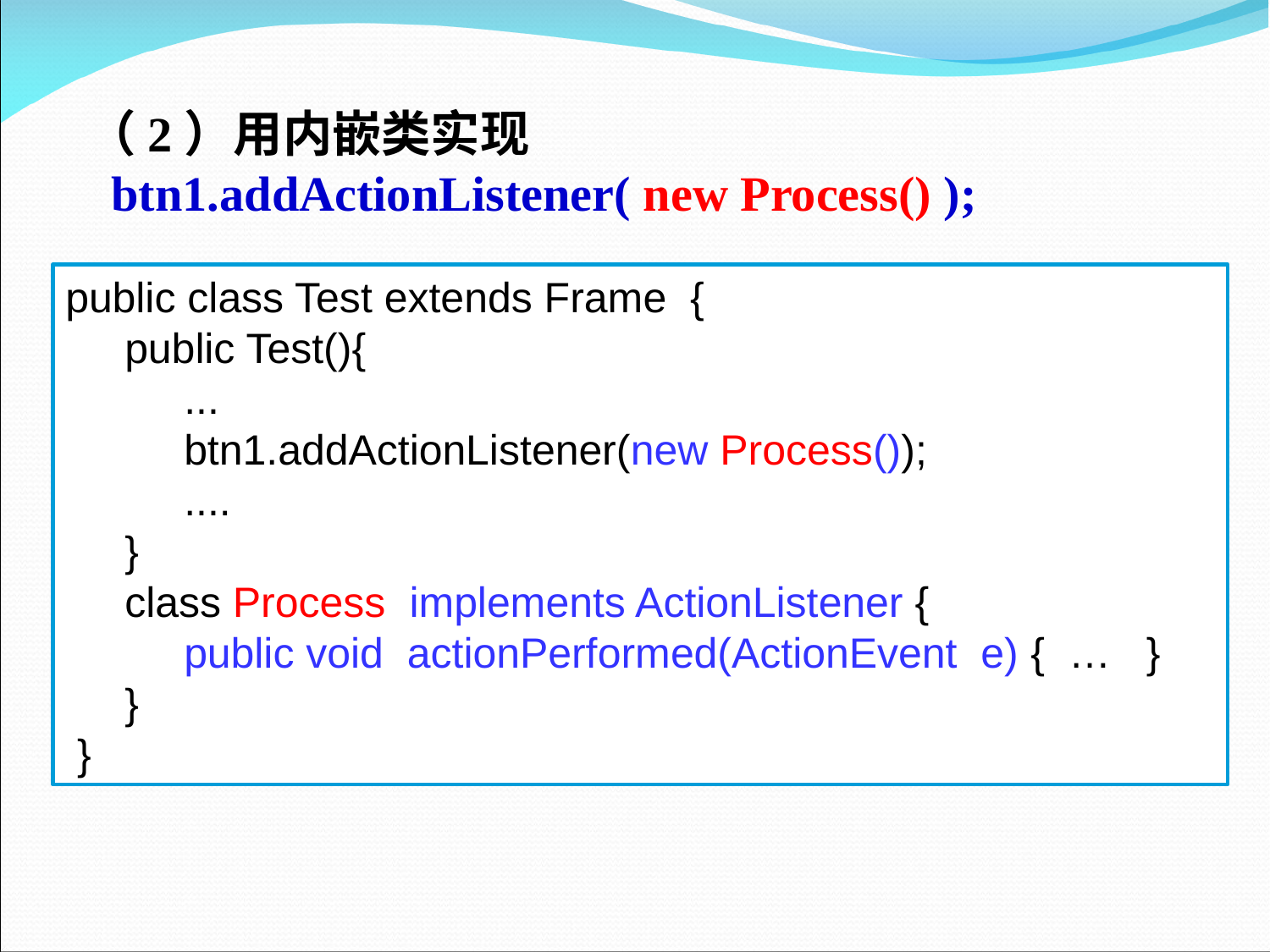

（2）用内嵌类实现
  btn1.addActionListener( new Process() );
public class Test extends Frame  {
     public Test(){
          ...
          btn1.addActionListener(new Process());
          ....
     }
     class Process  implements ActionListener {
          public void  actionPerformed(ActionEvent  e) {  …   }
     }
 }